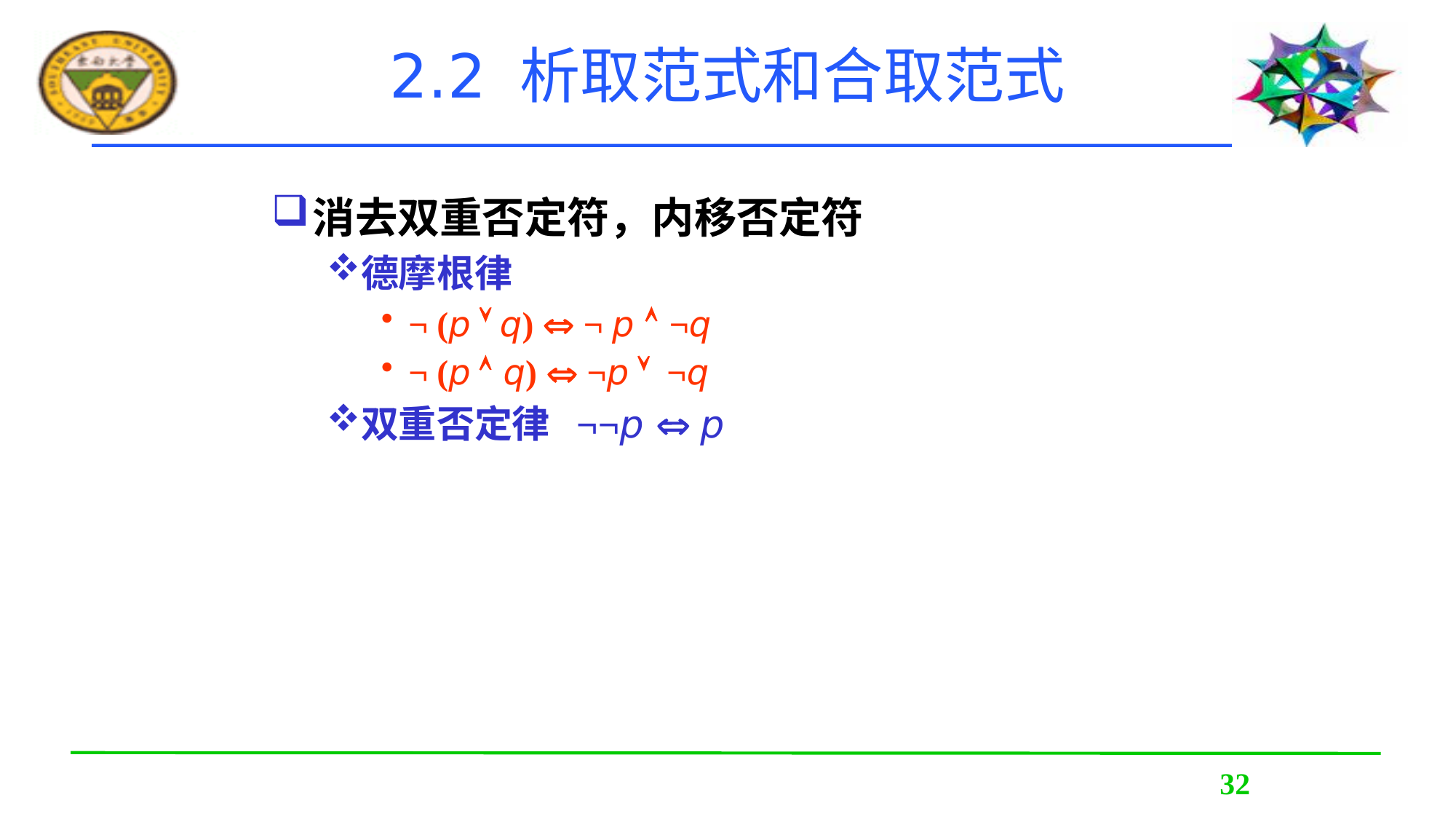

# 2.2 析取范式和合取范式
消去双重否定符，内移否定符
德摩根律
¬ (p ∨ q) ⇔ ¬ p ∧ ¬q
¬ (p ∧ q) ⇔ ¬p ∨  ¬q
双重否定律  ¬¬p ⇔ p